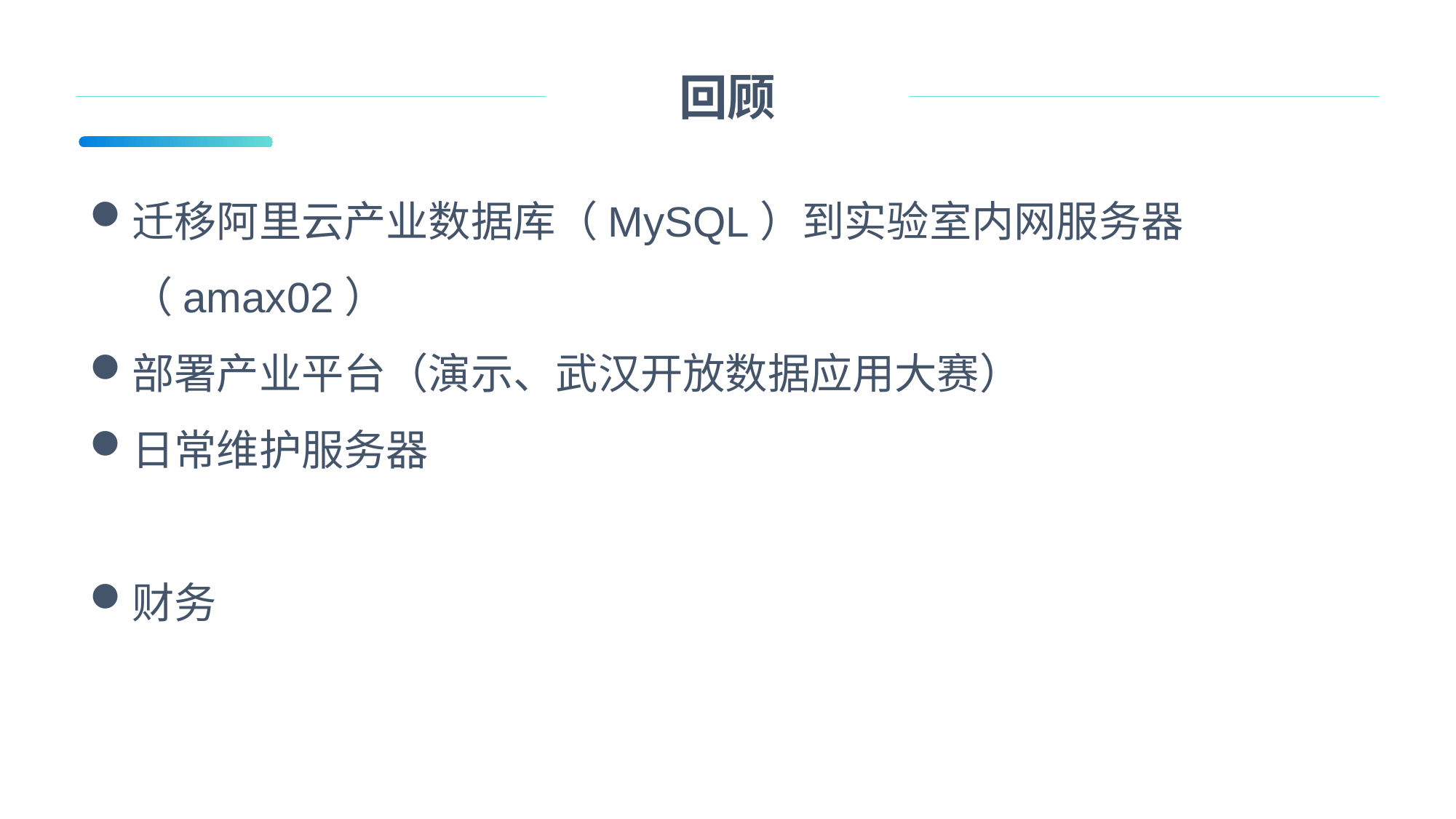

回顾

迁移阿里云产业数据库（MySQL）到实验室内网服务器（amax02）
部署产业平台（演示、武汉开放数据应用大赛）
日常维护服务器

财务